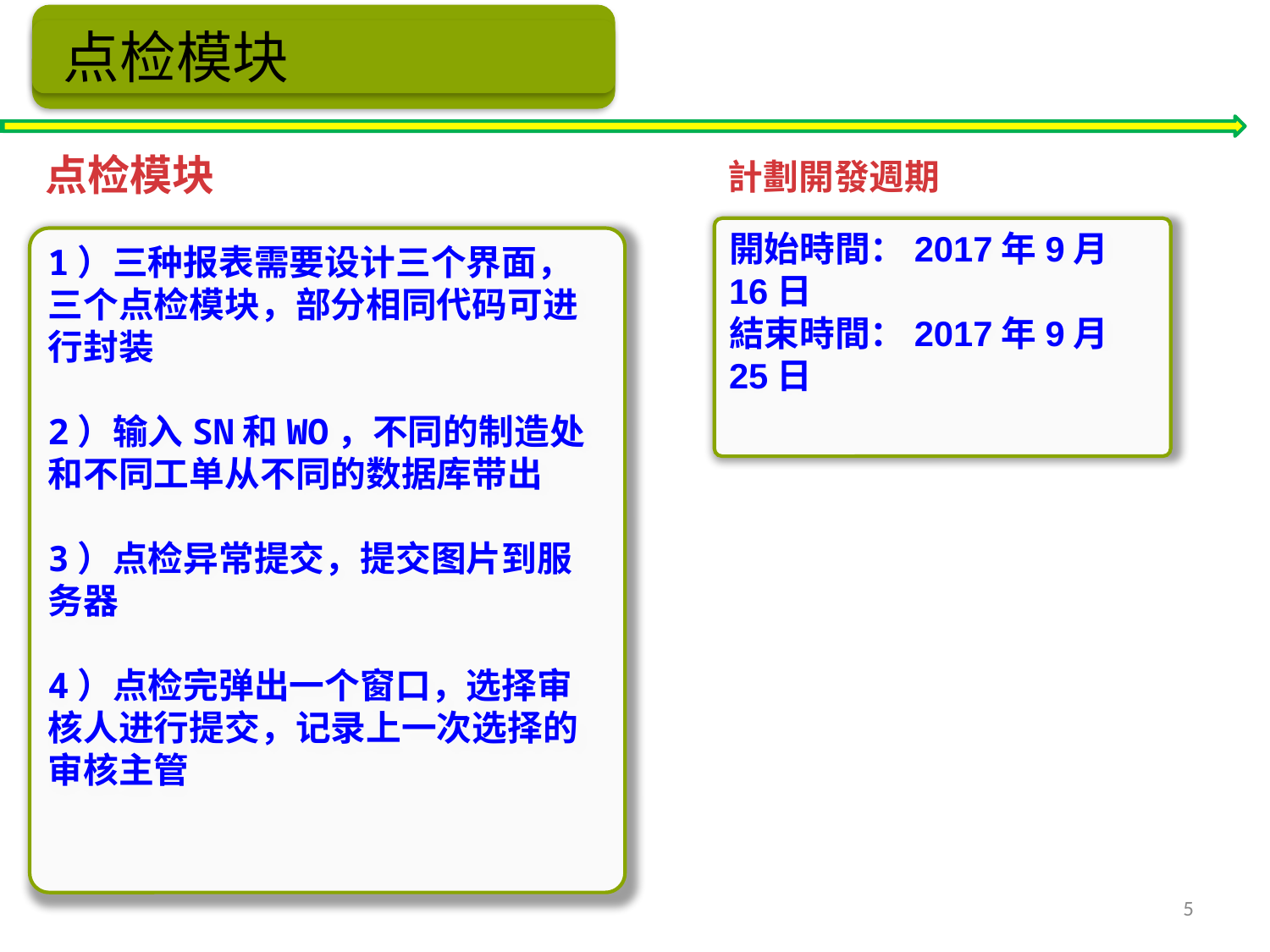

点检模块

点检模块
計劃開發週期

開始時間：2017年9月16日
結束時間：2017年9月25日

1）三种报表需要设计三个界面，三个点检模块，部分相同代码可进行封装

2）输入SN和WO，不同的制造处和不同工单从不同的数据库带出

3）点检异常提交，提交图片到服务器

4）点检完弹出一个窗口，选择审核人进行提交，记录上一次选择的审核主管

5